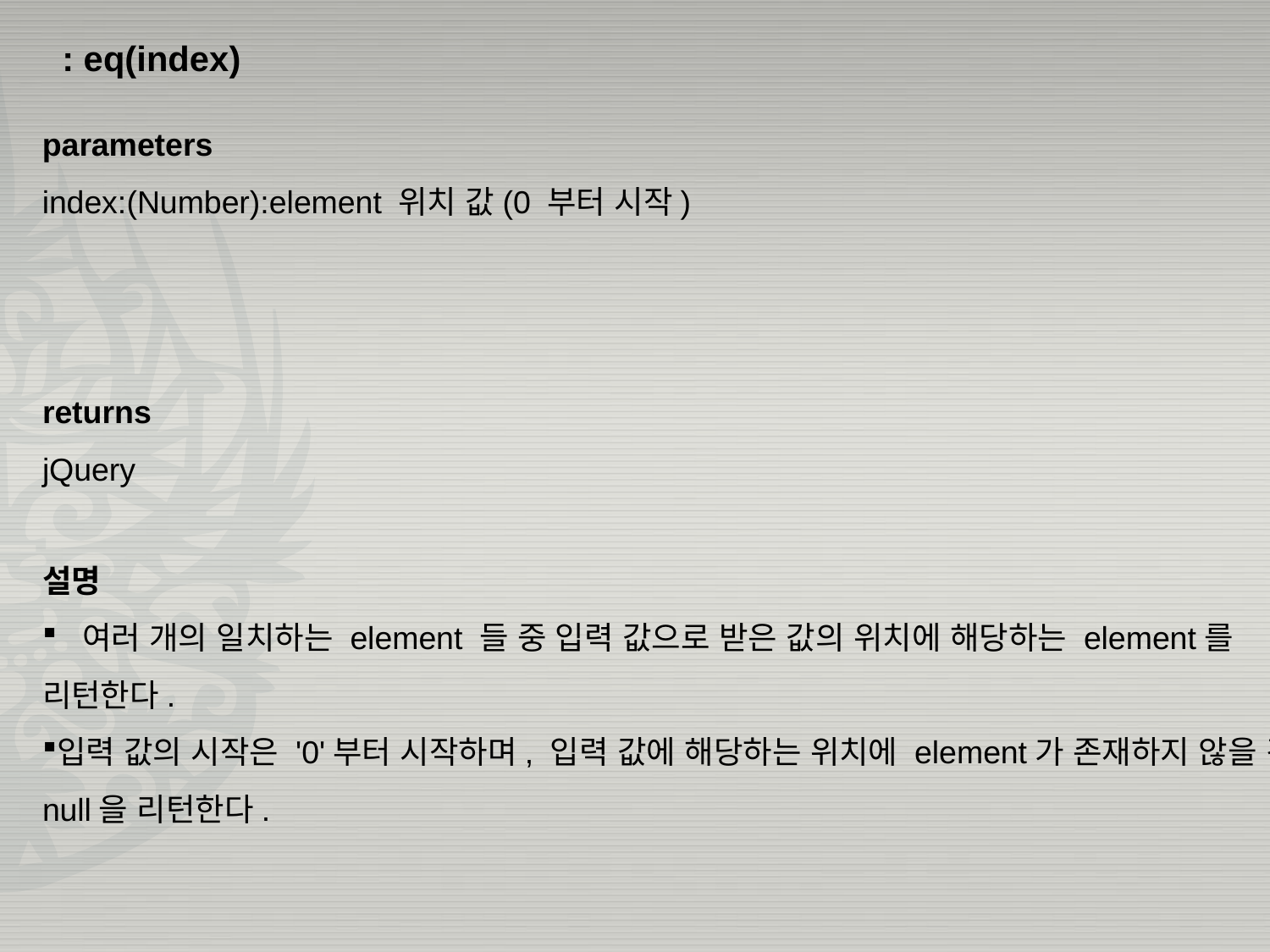

: eq(index)
parameters
index:(Number):element 위치 값(0 부터 시작)
returns
jQuery
설명
  여러 개의 일치하는 element 들 중 입력 값으로 받은 값의 위치에 해당하는 element를 리턴한다.
입력 값의 시작은 '0'부터 시작하며, 입력 값에 해당하는 위치에 element가 존재하지 않을 경우 null을 리턴한다.